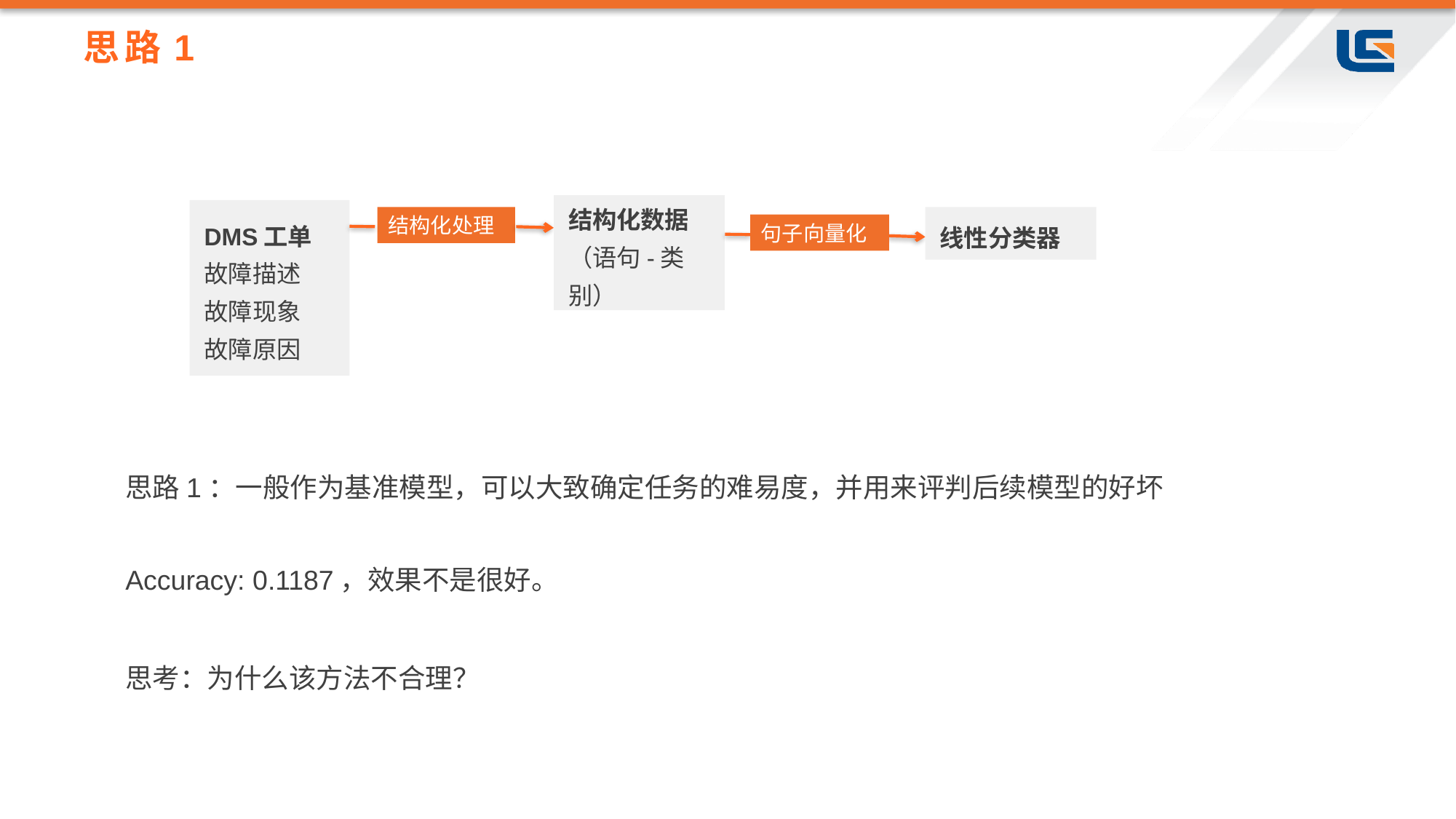

# 思路1
结构化数据（语句-类别）
DMS工单
故障描述
故障现象
故障原因
结构化处理
线性分类器
句子向量化
思路1：一般作为基准模型，可以大致确定任务的难易度，并用来评判后续模型的好坏
Accuracy: 0.1187，效果不是很好。

思考：为什么该方法不合理？
9